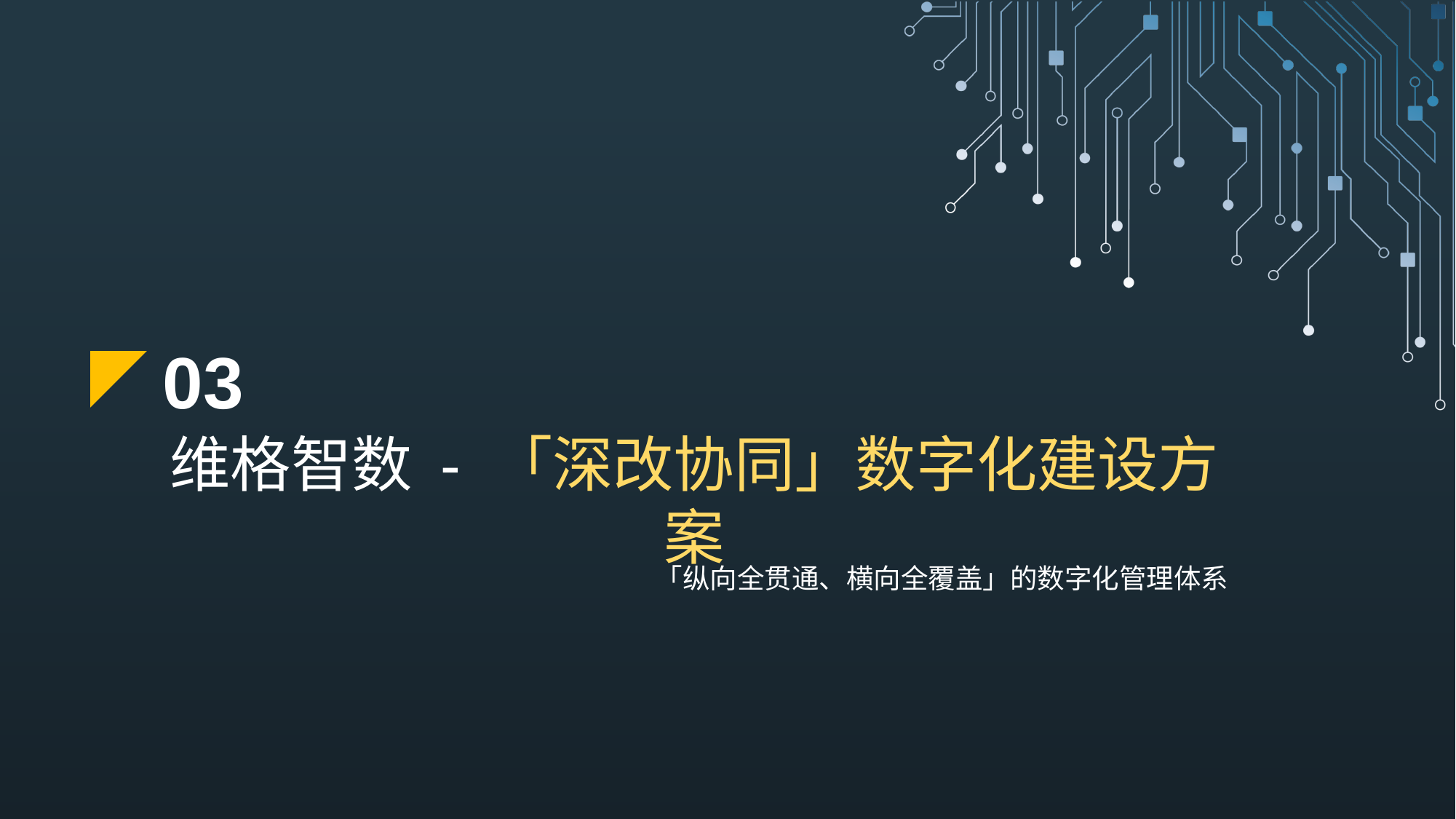

03

维格智数 - 「深改协同」数字化建设方案
「纵向全贯通、横向全覆盖」的数字化管理体系